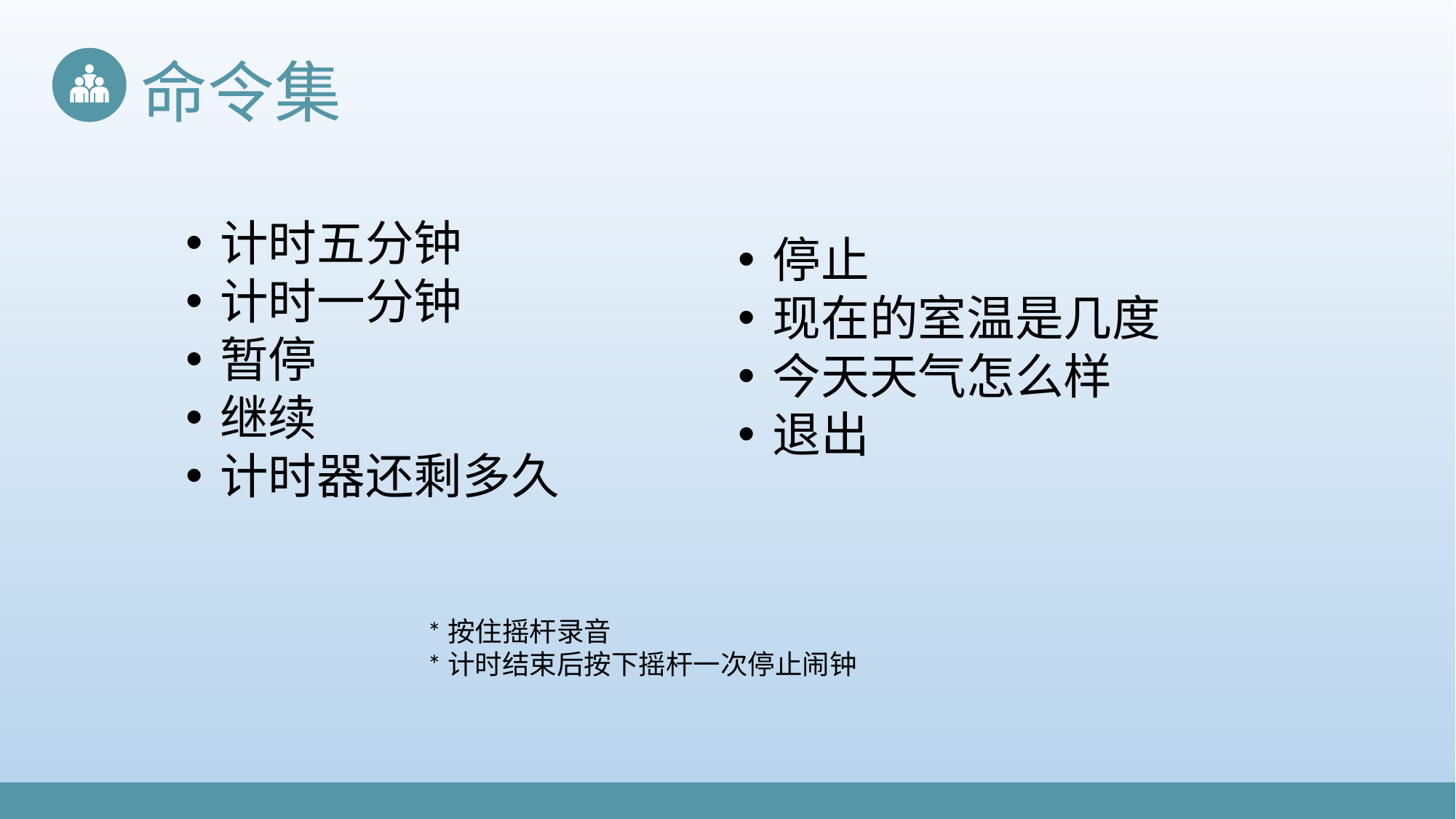

命令集
计时五分钟
计时一分钟
暂停
继续
计时器还剩多久
停止
现在的室温是几度
今天天气怎么样
退出

*按住摇杆录音
*计时结束后按下摇杆一次停止闹钟